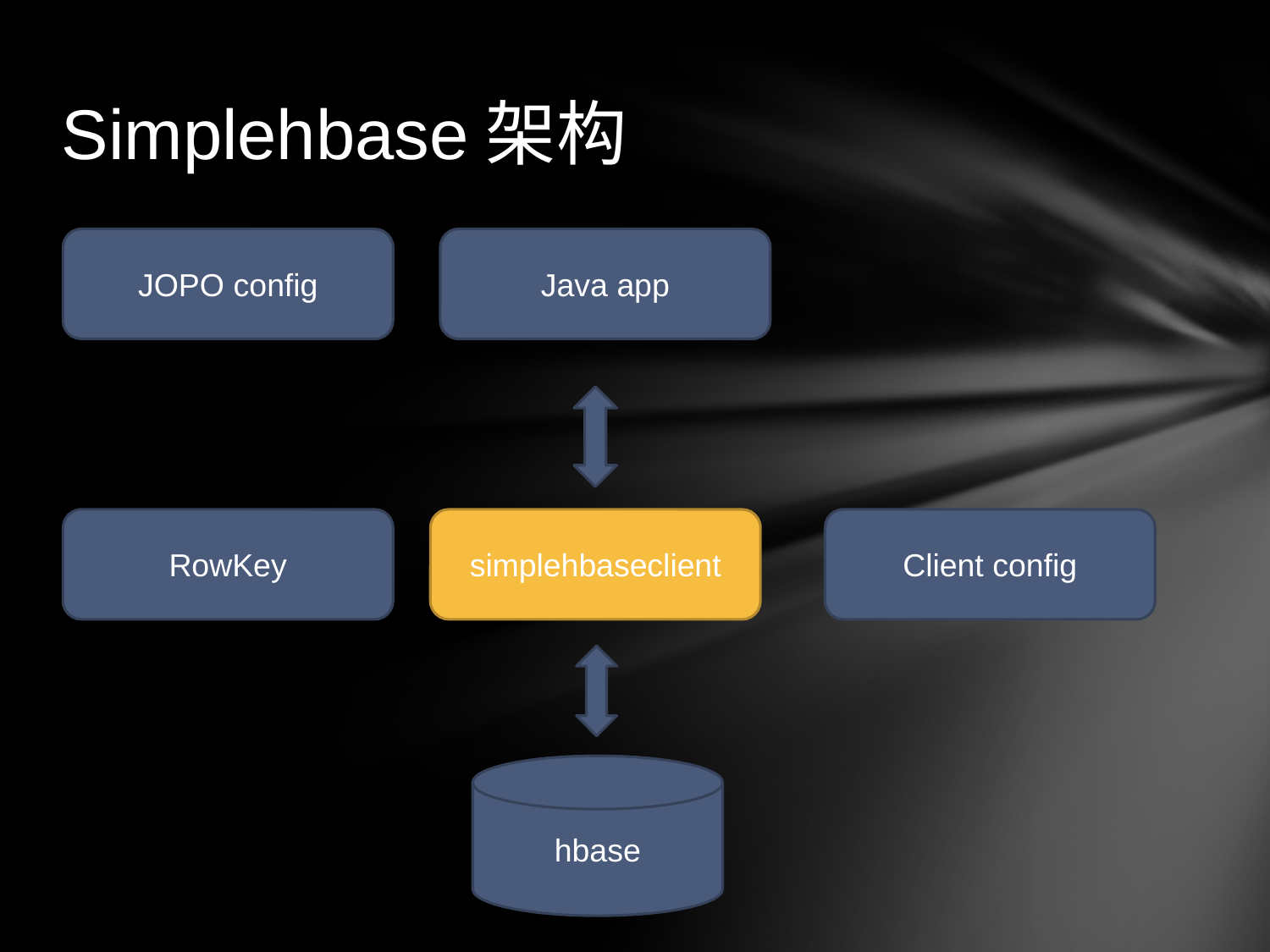

# Simplehbase架构
JOPO config
Java app

RowKey
simplehbaseclient
Client config

hbase